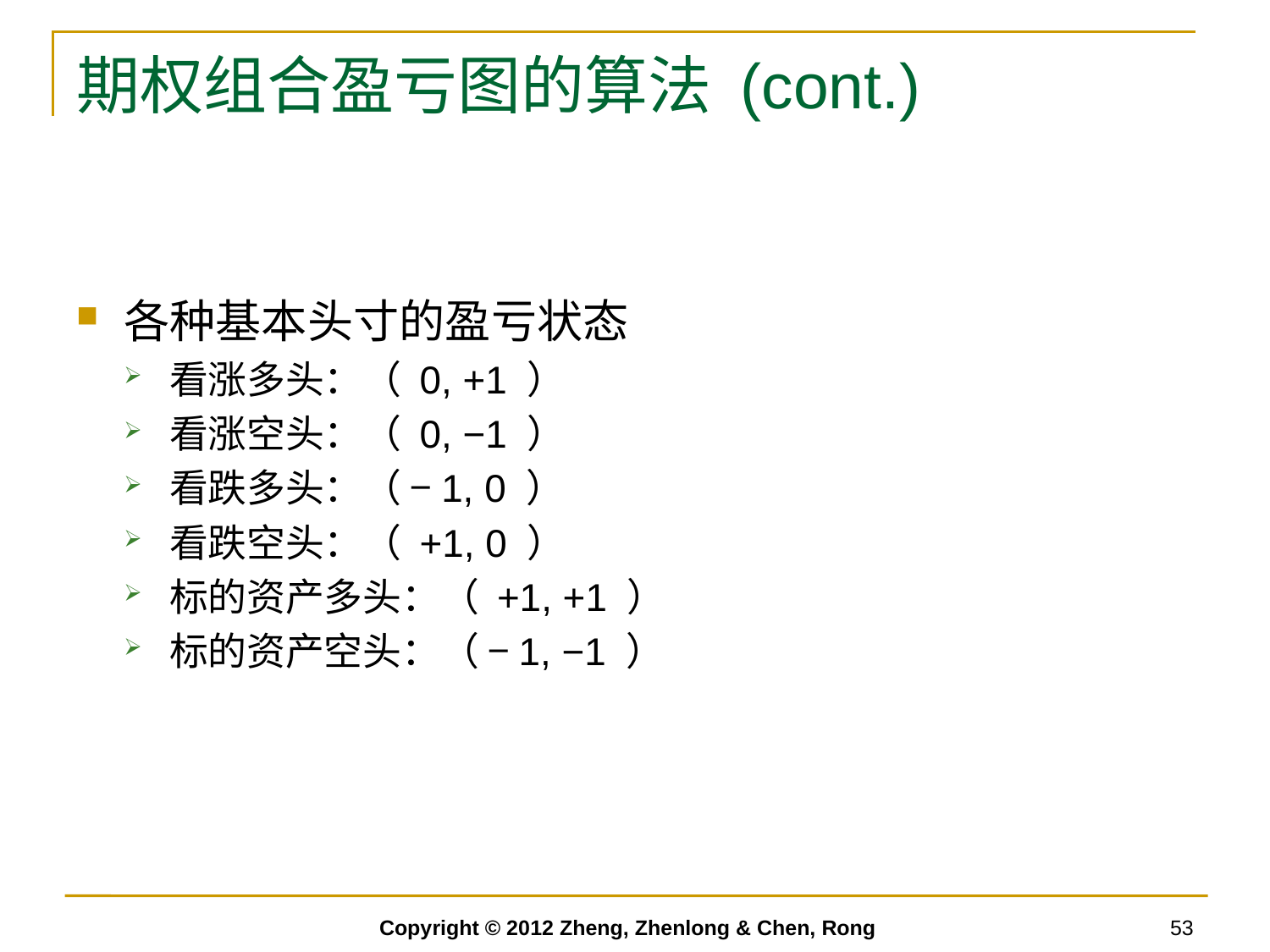

# 期权组合盈亏图的算法 (cont.)

各种基本头寸的盈亏状态
看涨多头：（ 0, +1 ）
看涨空头：（ 0, −1 ）
看跌多头：（ −1, 0 ）
看跌空头：（ +1, 0 ）
标的资产多头：（ +1, +1 ）
标的资产空头：（ −1, −1 ）
Copyright © 2012 Zheng, Zhenlong & Chen, Rong
53